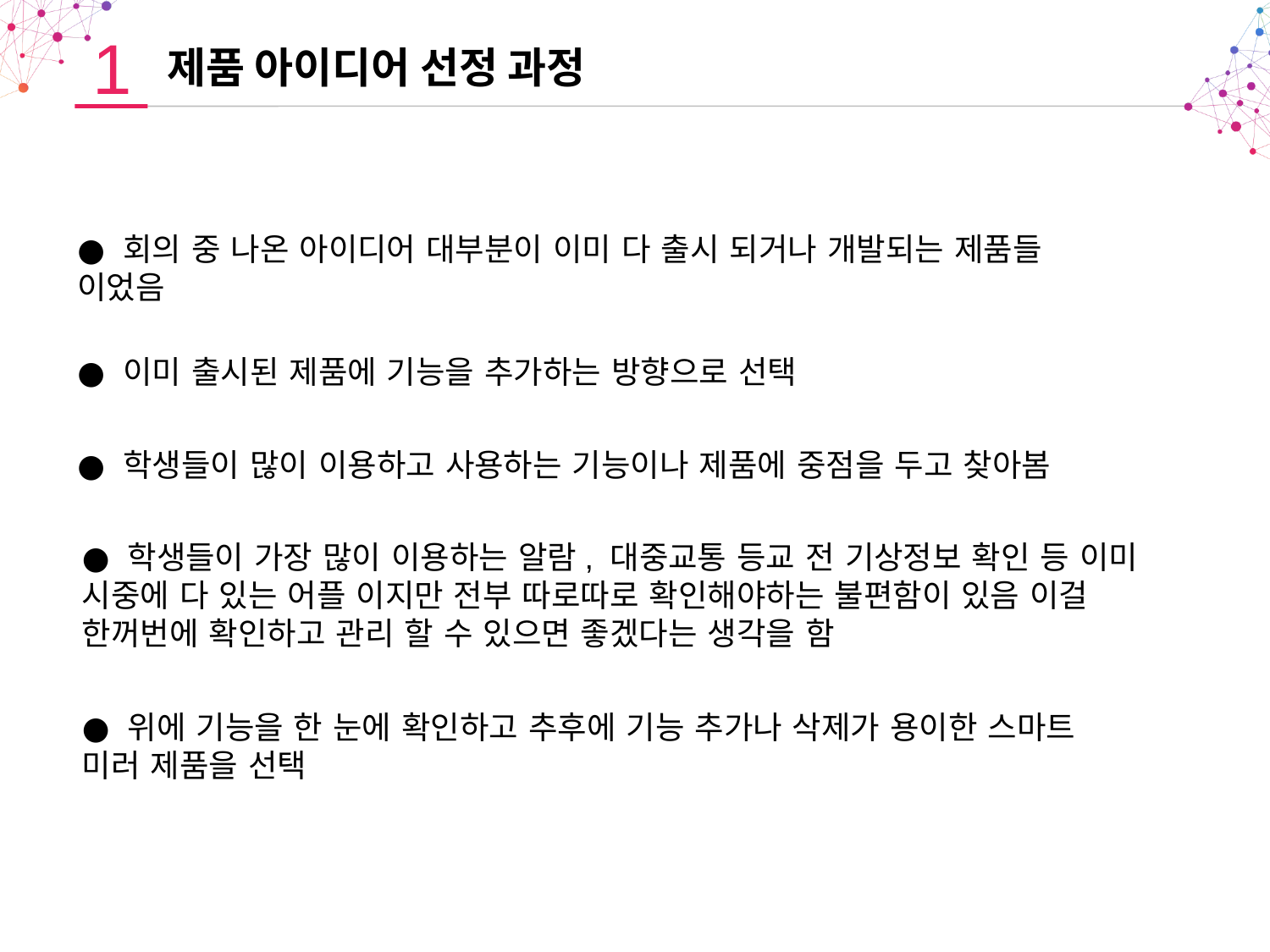

1

제품 아이디어 선정 과정
● 회의 중 나온 아이디어 대부분이 이미 다 출시 되거나 개발되는 제품들   이었음
● 이미 출시된 제품에 기능을 추가하는 방향으로 선택
● 학생들이 많이 이용하고 사용하는 기능이나 제품에 중점을 두고 찾아봄
● 학생들이 가장 많이 이용하는 알람, 대중교통 등교 전 기상정보 확인 등 이미 시중에 다 있는 어플 이지만 전부 따로따로 확인해야하는 불편함이 있음 이걸 한꺼번에 확인하고 관리 할 수 있으면 좋겠다는 생각을 함
● 위에 기능을 한 눈에 확인하고 추후에 기능 추가나 삭제가 용이한 스마트 미러 제품을 선택

4